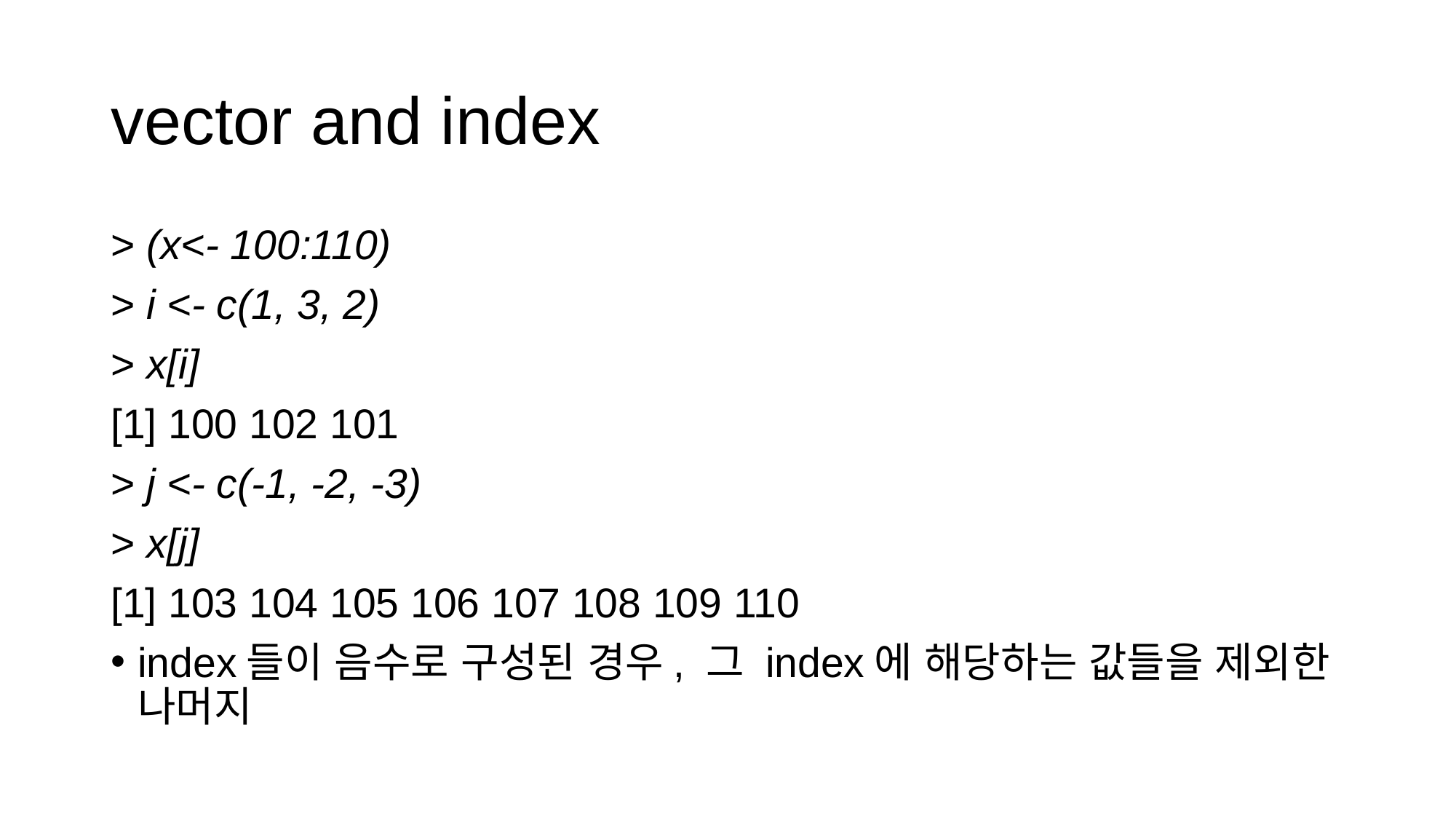

# vector and index
> (x<- 100:110)
> i <- c(1, 3, 2)
> x[i]
[1] 100 102 101
> j <- c(-1, -2, -3)
> x[j]
[1] 103 104 105 106 107 108 109 110
index들이 음수로 구성된 경우, 그 index에 해당하는 값들을 제외한 나머지